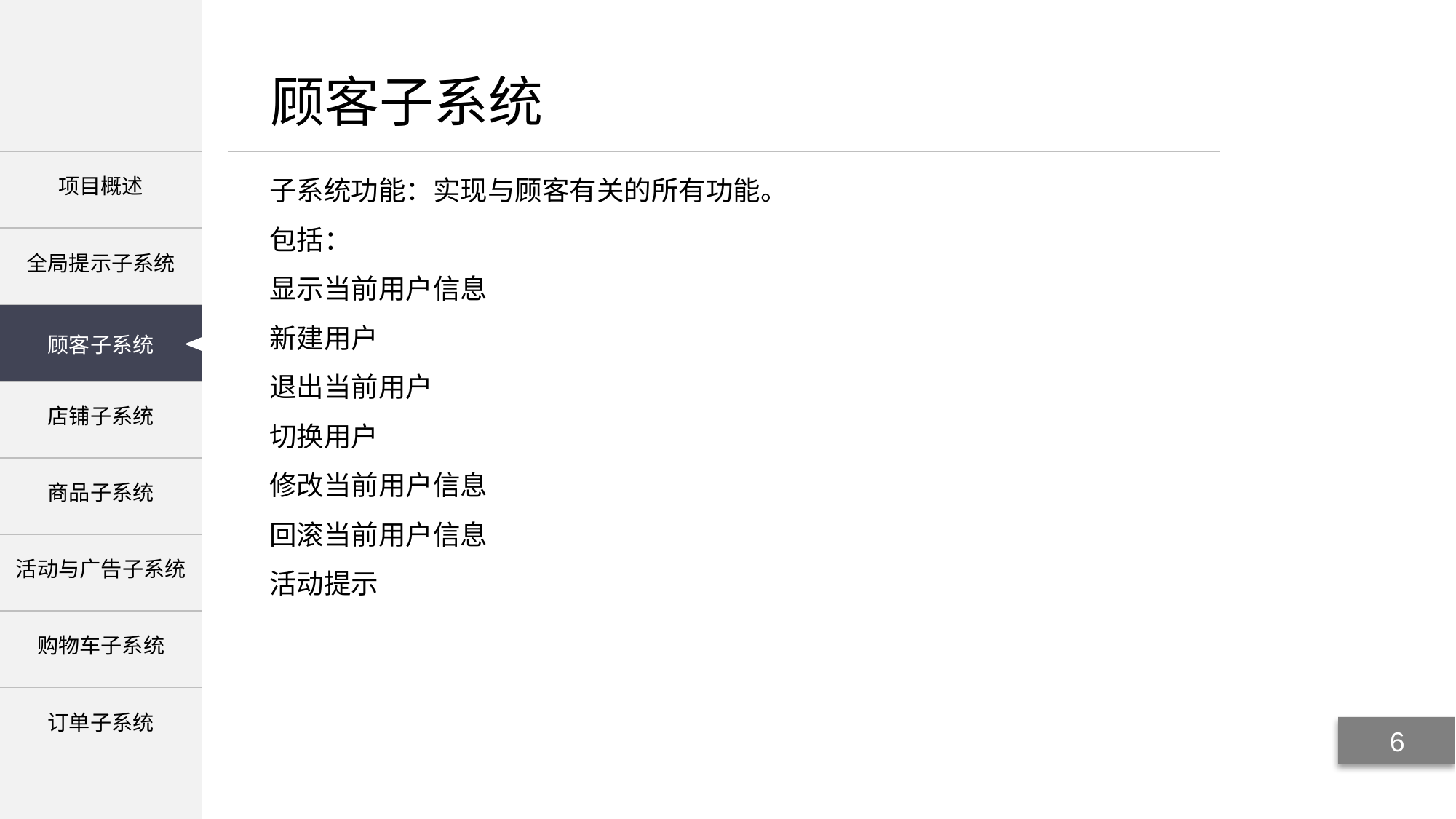

子系统功能：实现与顾客有关的所有功能。
包括：
显示当前用户信息
新建用户
退出当前用户
切换用户
修改当前用户信息
回滚当前用户信息
活动提示
6